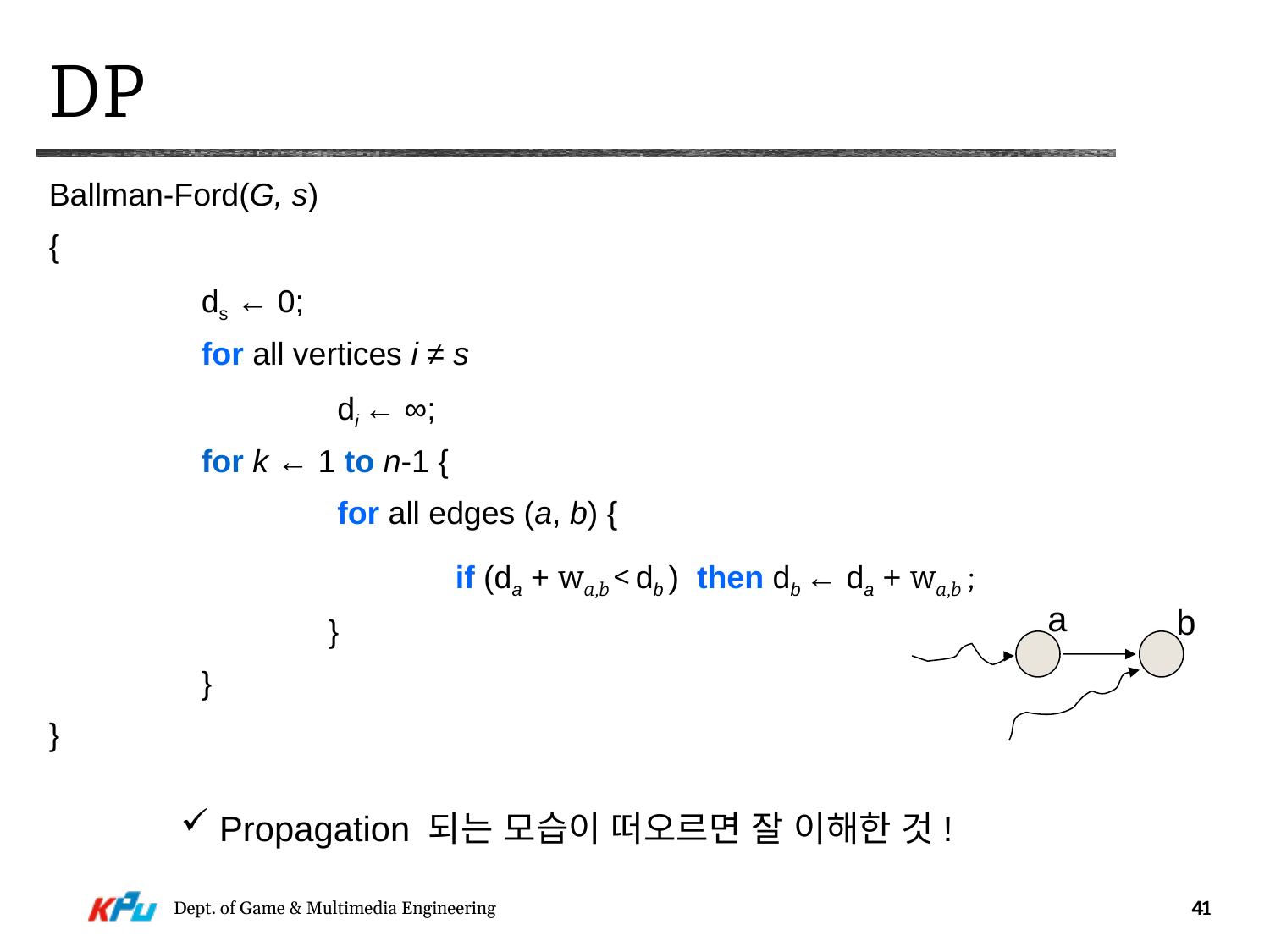

# DP
Ballman-Ford(G, s)
{
		ds ← 0;
		for all vertices i ≠ s
			 di ← ∞;
		for k ← 1 to n-1 {
			 for all edges (a, b) {
				if (da + wa,b < db )  then db ← da + wa,b ;
			}
		}
}

a
b

 Propagation 되는 모습이 떠오르면 잘 이해한 것!
Dept. of Game & Multimedia Engineering
41